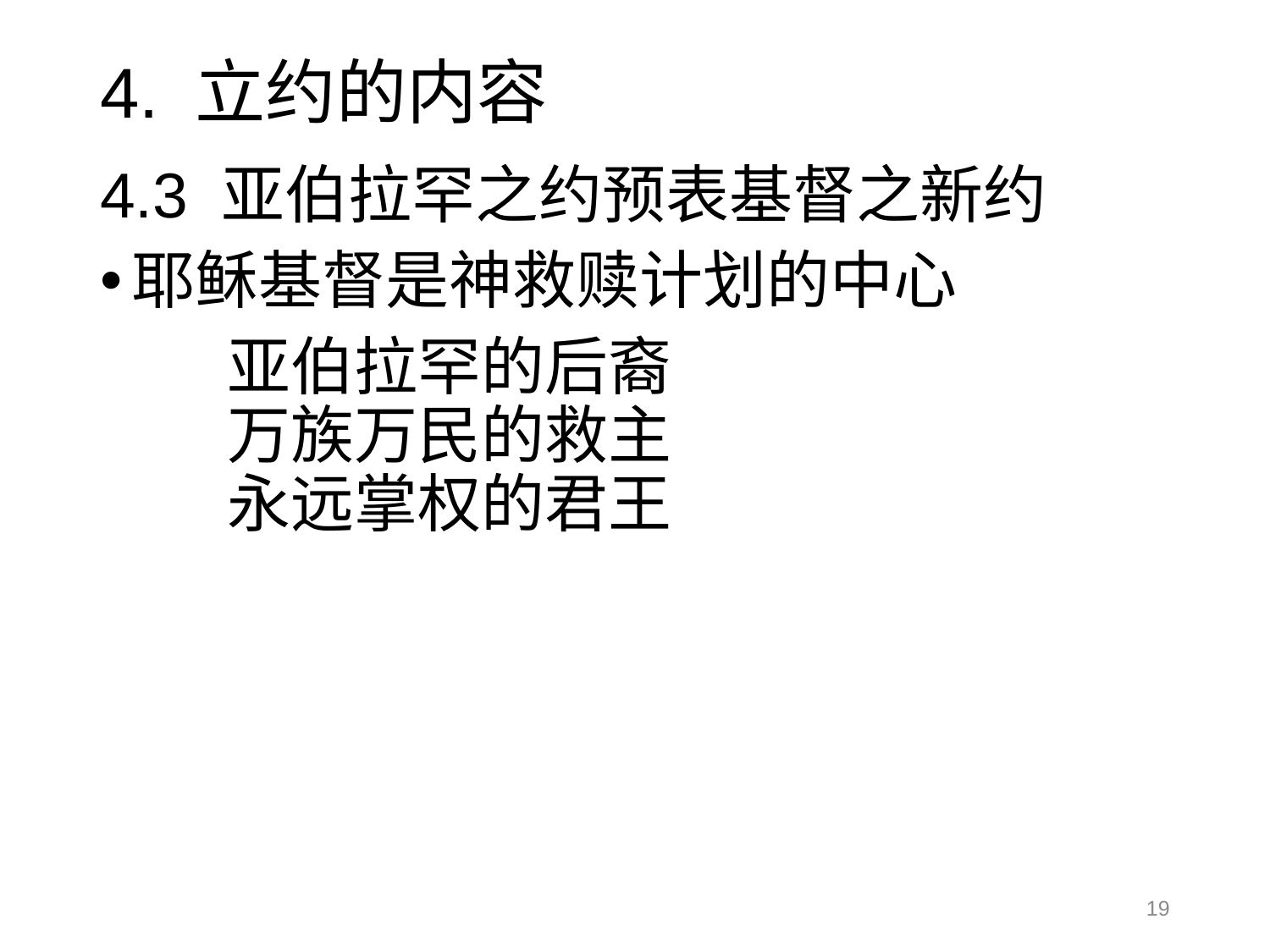

# 4. 立约的内容
4.3 亚伯拉罕之约预表基督之新约
耶稣基督是神救赎计划的中心
	亚伯拉罕的后裔
	万族万民的救主
	永远掌权的君王

19